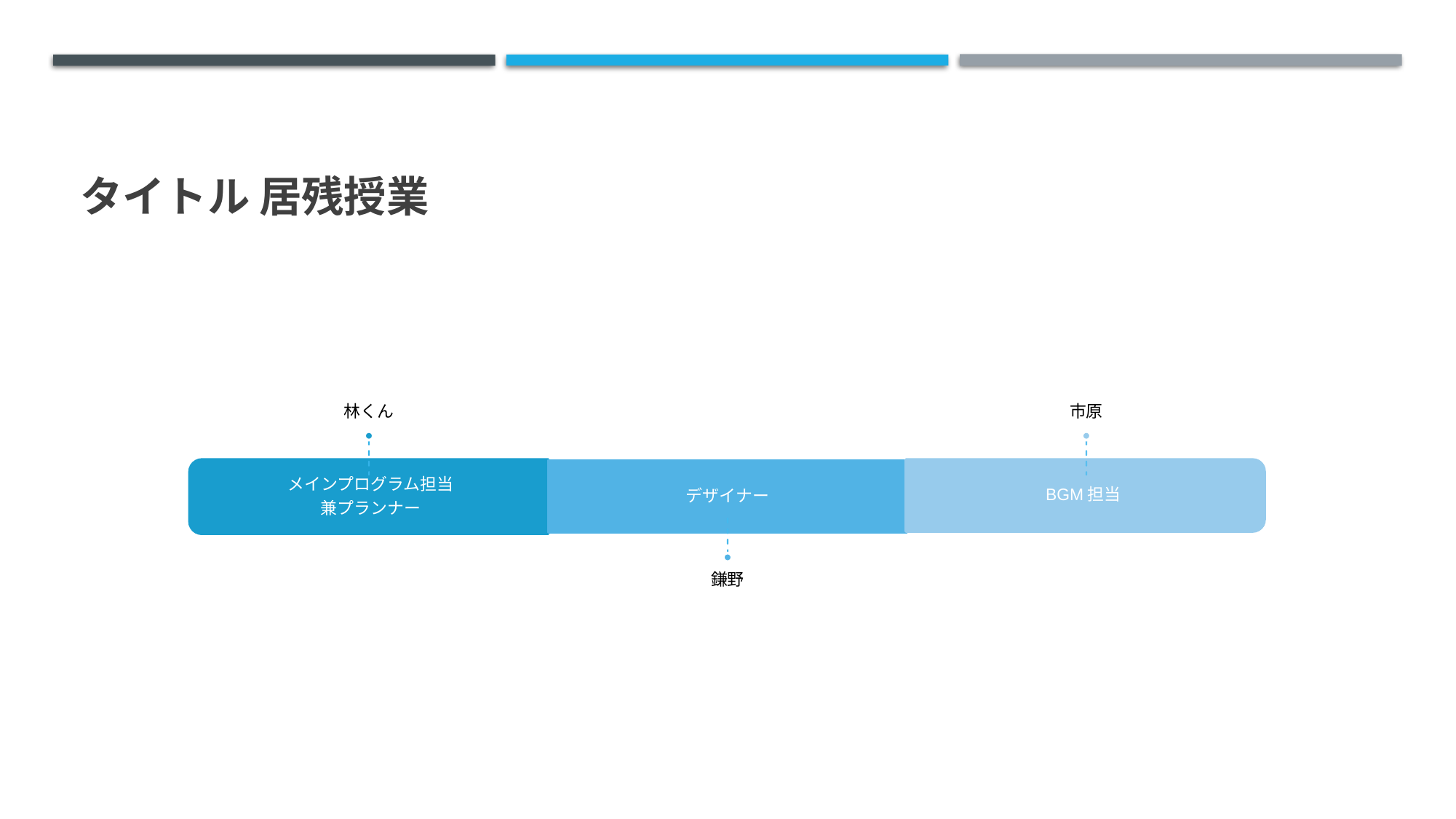

# タイトル 居残授業
メインプログラム担当
兼プランナー
林くん
デザイナー
鎌野
BGM担当
市原